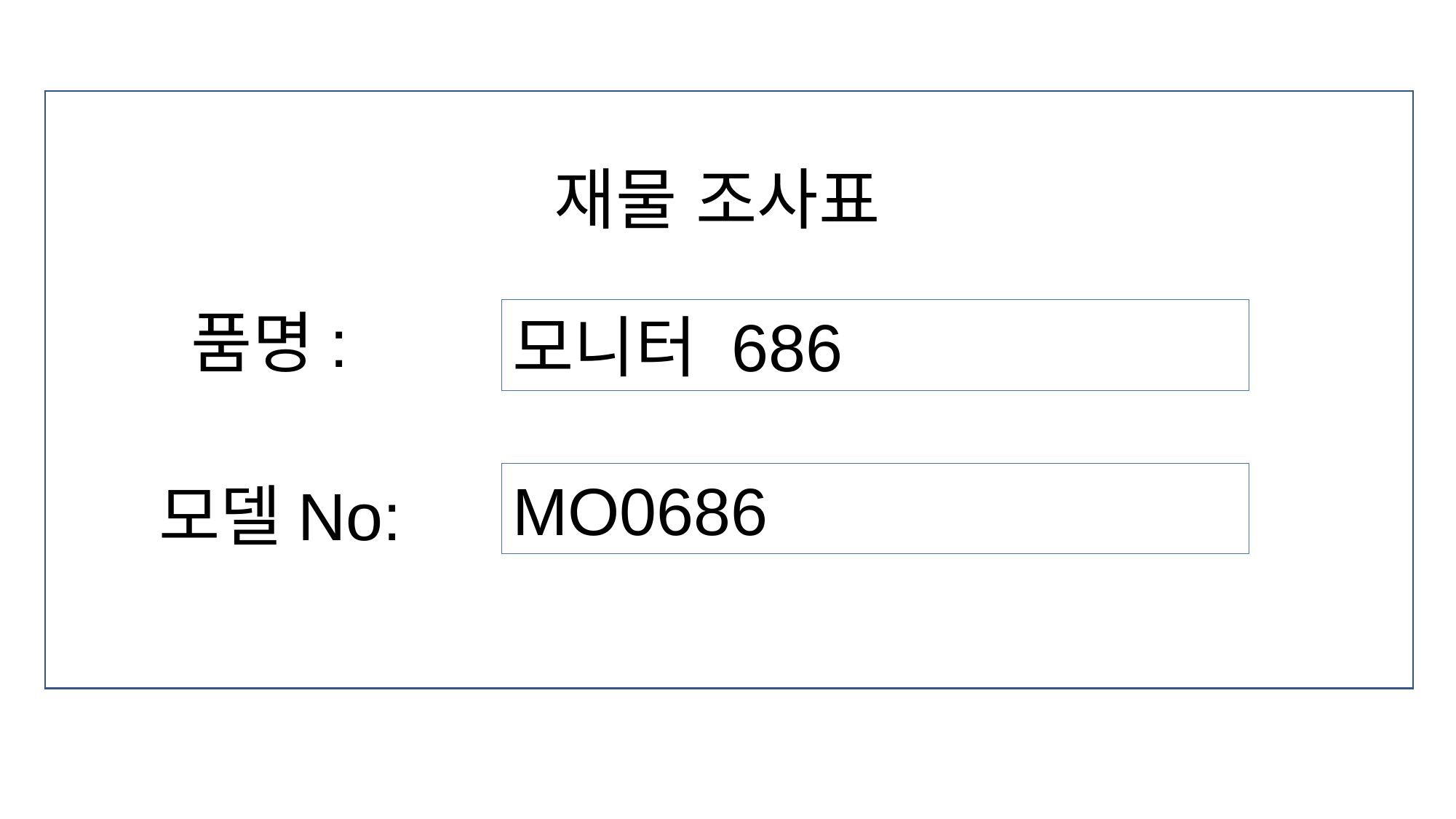

재물 조사표
품명:
모니터 686
MO0686
모델No: